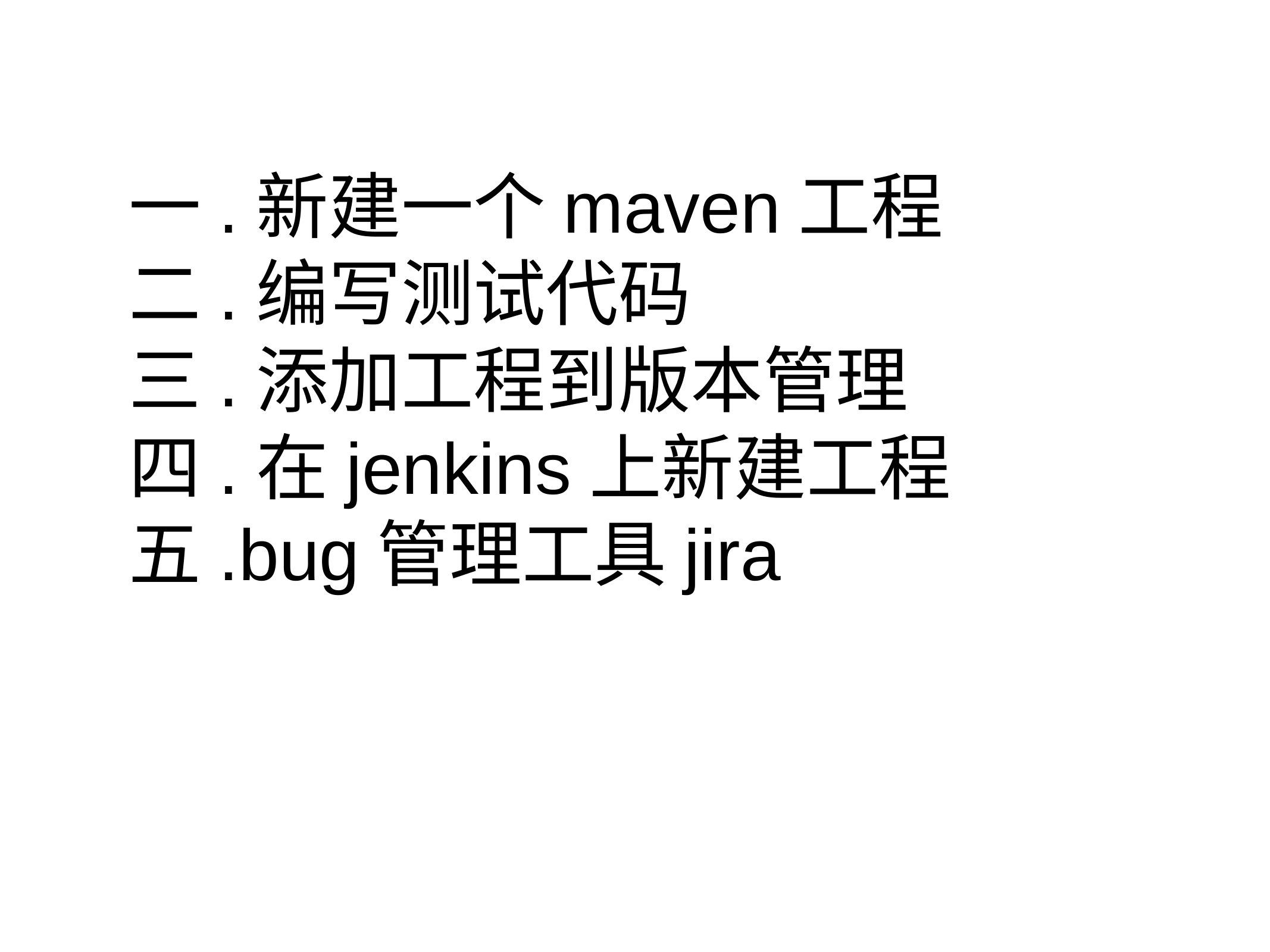

# 一.新建一个maven工程
二.编写测试代码
三.添加工程到版本管理
四.在jenkins上新建工程
五.bug管理工具jira